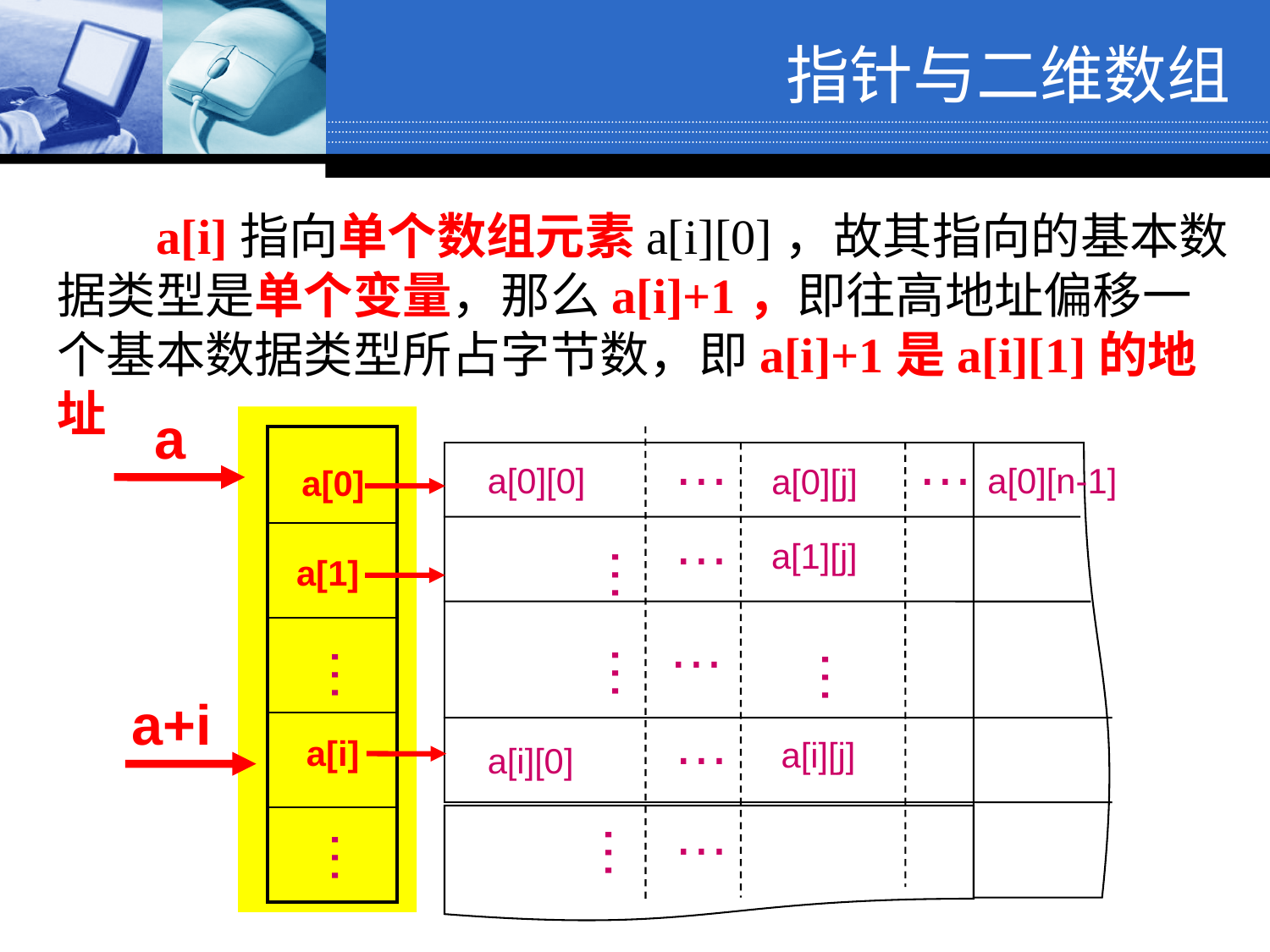

指针与二维数组
a[i]指向单个数组元素a[i][0]，故其指向的基本数据类型是单个变量，那么a[i]+1，即往高地址偏移一个基本数据类型所占字节数，即a[i]+1是a[i][1]的地址
a

…
…
|  |
| --- |
|  |
|  |
|  |
|  |

a[0][0]
a[0][n-1]
a[0][j]
a[0]

…

a[1][j]
…
a[1]

…
…
…
…
a+i
…

a[i]
a[i][j]
a[i][0]

…

…
…